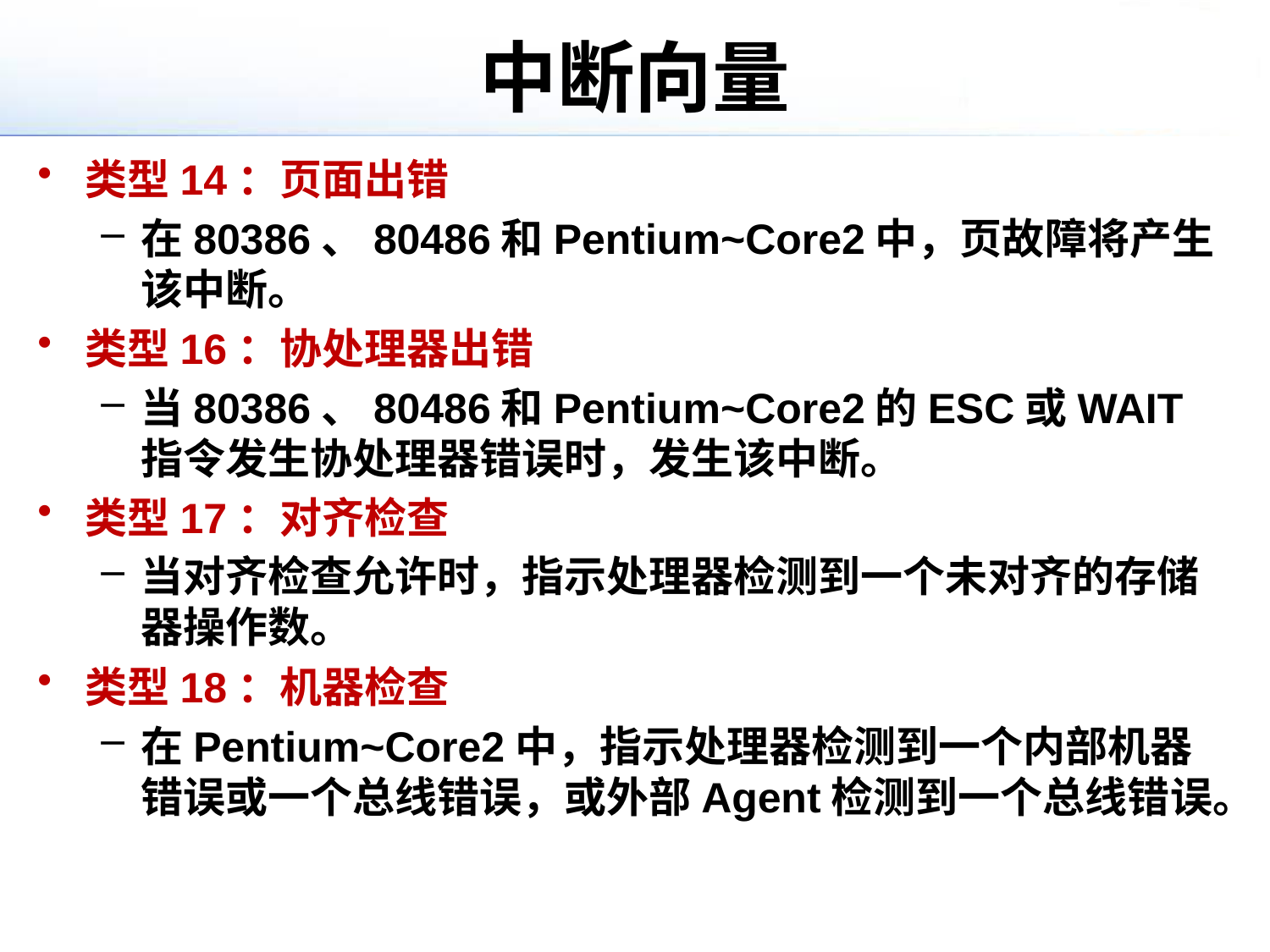

# 中断向量
类型14：页面出错
在80386、80486和Pentium~Core2中，页故障将产生该中断。
类型16：协处理器出错
当80386、80486和Pentium~Core2的ESC或WAIT指令发生协处理器错误时，发生该中断。
类型17：对齐检查
当对齐检查允许时，指示处理器检测到一个未对齐的存储器操作数。
类型18：机器检查
在Pentium~Core2中，指示处理器检测到一个内部机器错误或一个总线错误，或外部Agent检测到一个总线错误。